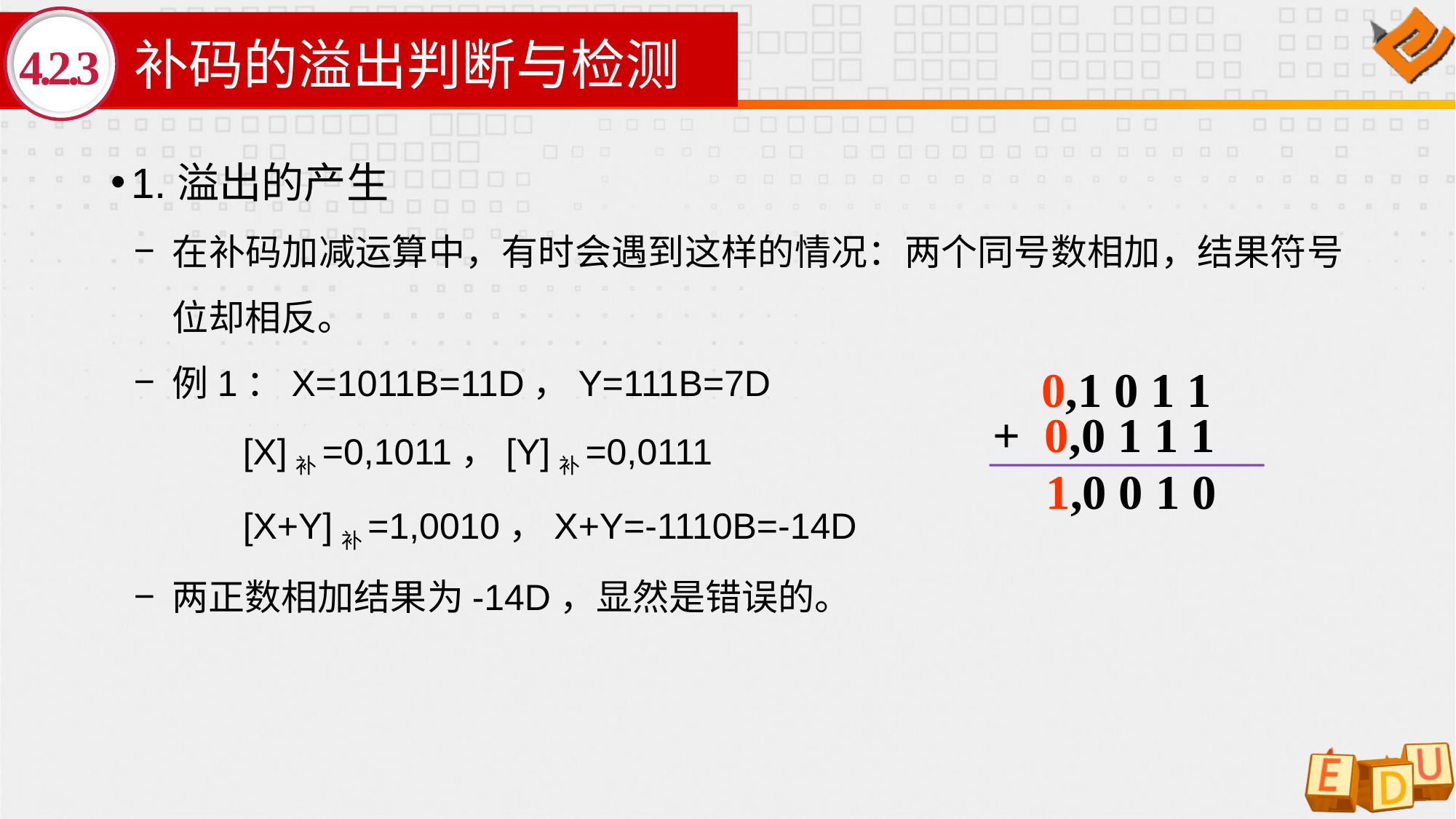

# 补码的溢出判断与检测
4.2.3
1.溢出的产生
在补码加减运算中，有时会遇到这样的情况：两个同号数相加，结果符号位却相反。
例1：X=1011B=11D，Y=111B=7D
	[X]补=0,1011，[Y]补=0,0111
	[X+Y]补=1,0010，X+Y=-1110B=-14D
两正数相加结果为-14D，显然是错误的。
0,1 0 1 1
+  0,0 1 1 1
1,0 0 1 0